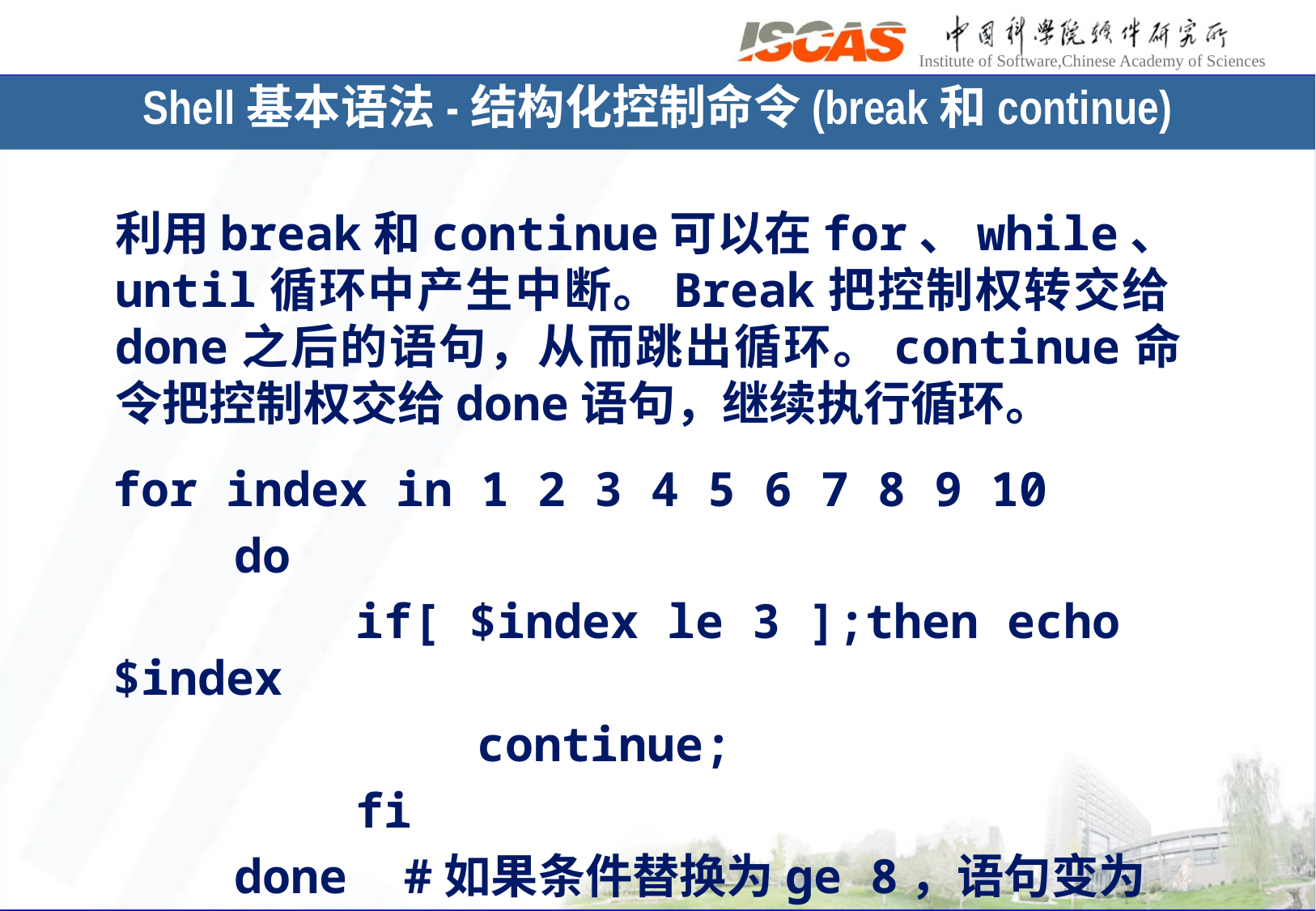

Shell基本语法-结构化控制命令(break和continue)
利用break和continue可以在for、while、until循环中产生中断。Break把控制权转交给done之后的语句，从而跳出循环。continue命令把控制权交给done语句，继续执行循环。

	for index in 1 2 3 4 5 6 7 8 9 10
  	do
			if[ $index le 3 ];then echo $index
				continue;
			fi
		done  #如果条件替换为ge 8，语句变为break？